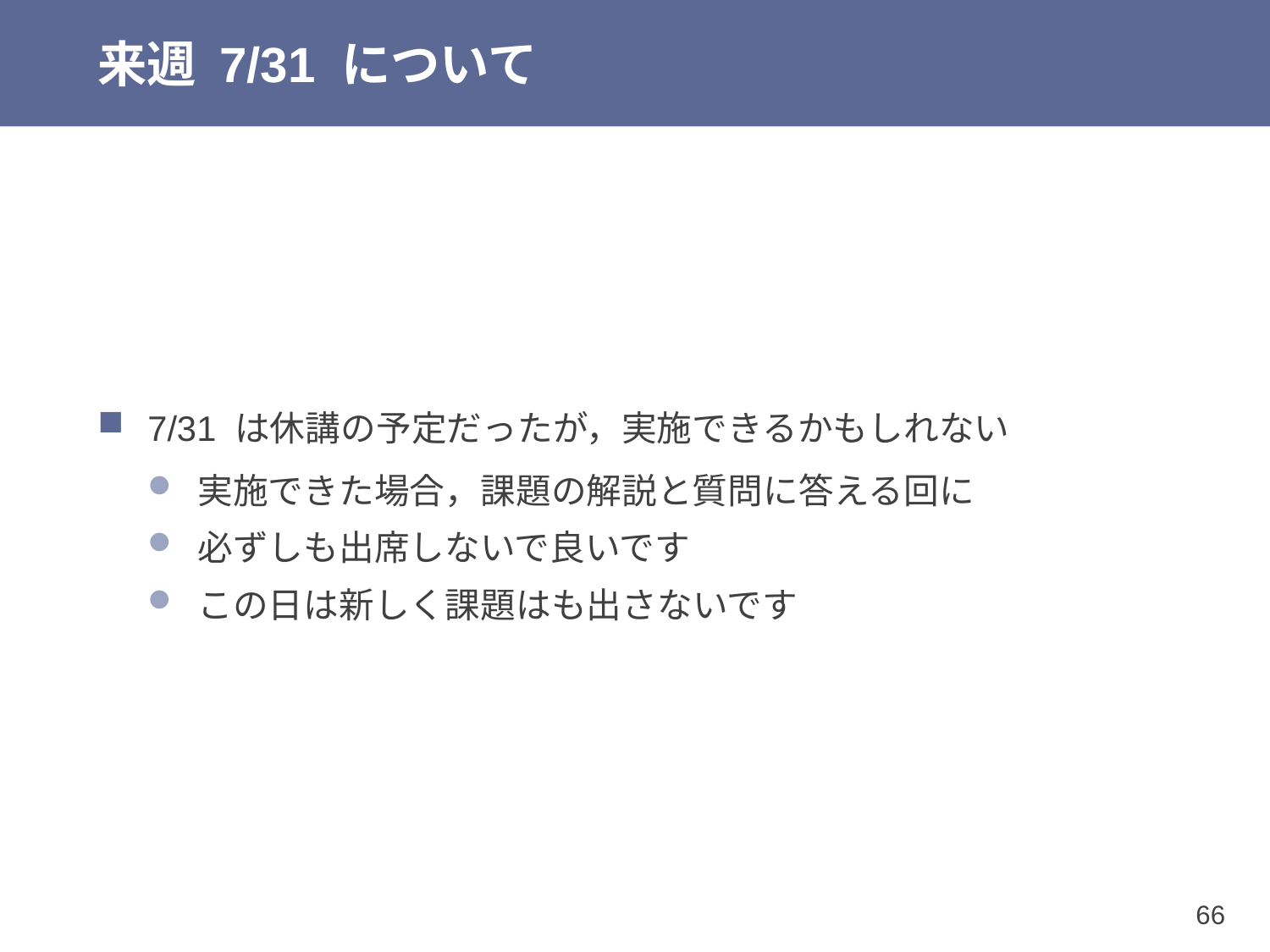

# 来週 7/31 について
7/31 は休講の予定だったが，実施できるかもしれない
実施できた場合，課題の解説と質問に答える回に
必ずしも出席しないで良いです
この日は新しく課題はも出さないです